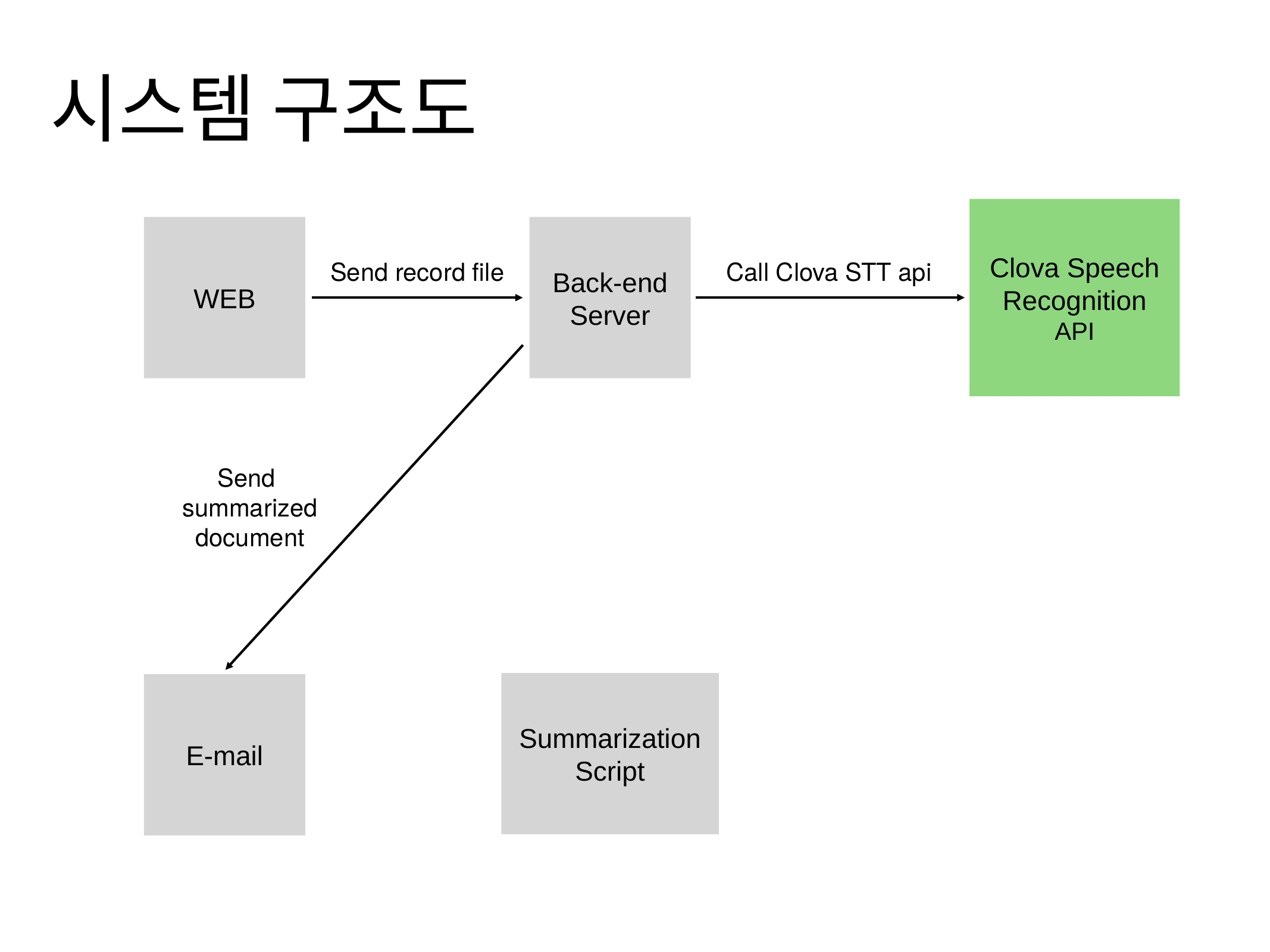

시스템 구조도
Clova Speech Recognition
API
WEB
Back-end
Server
Call Clova STT api
Send record file

Send
summarized
document
Summarization Script
E-mail